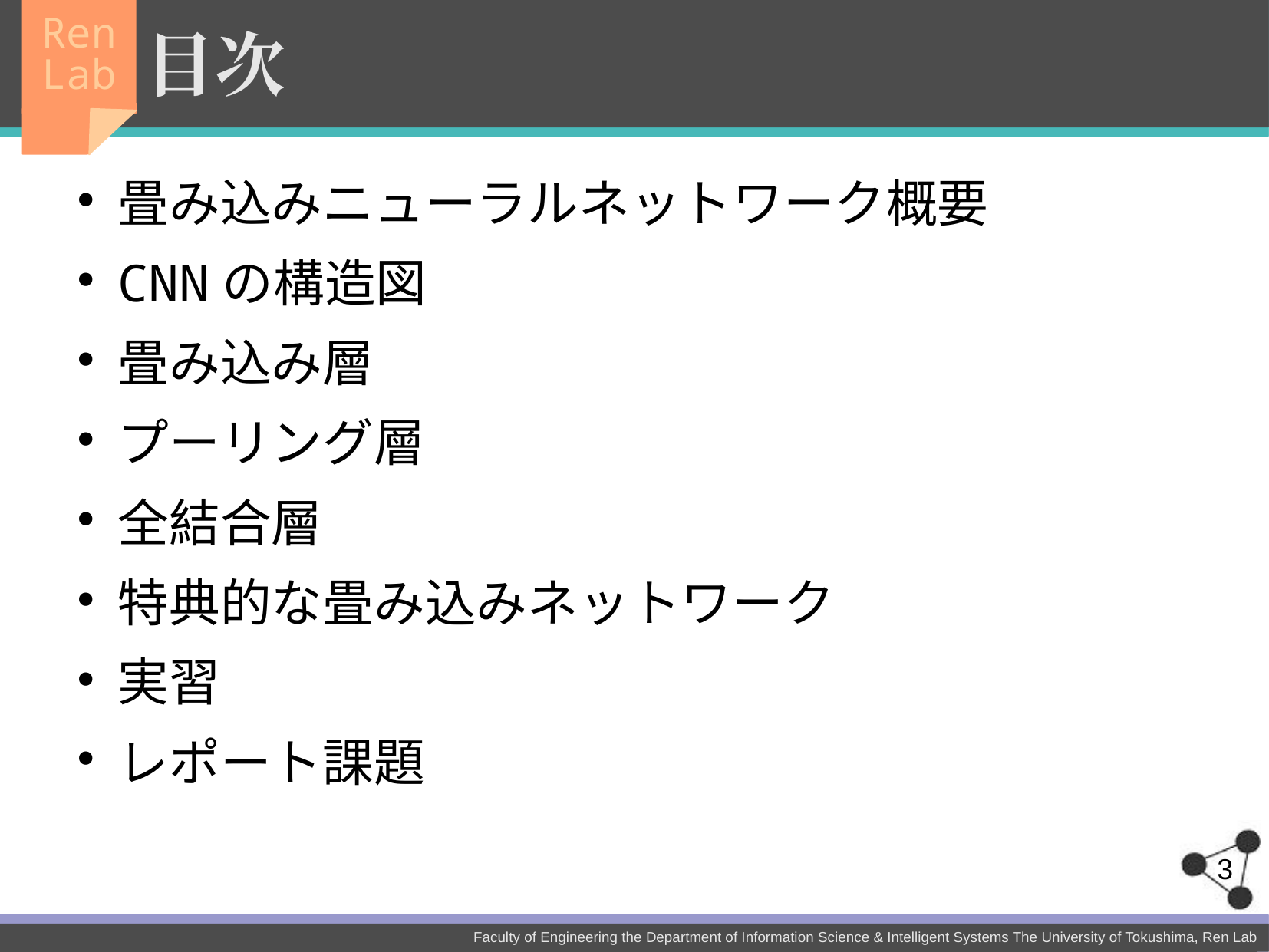

# 目次
畳み込みニューラルネットワーク概要
CNNの構造図
畳み込み層
プーリング層
全結合層
特典的な畳み込みネットワーク
実習
レポート課題